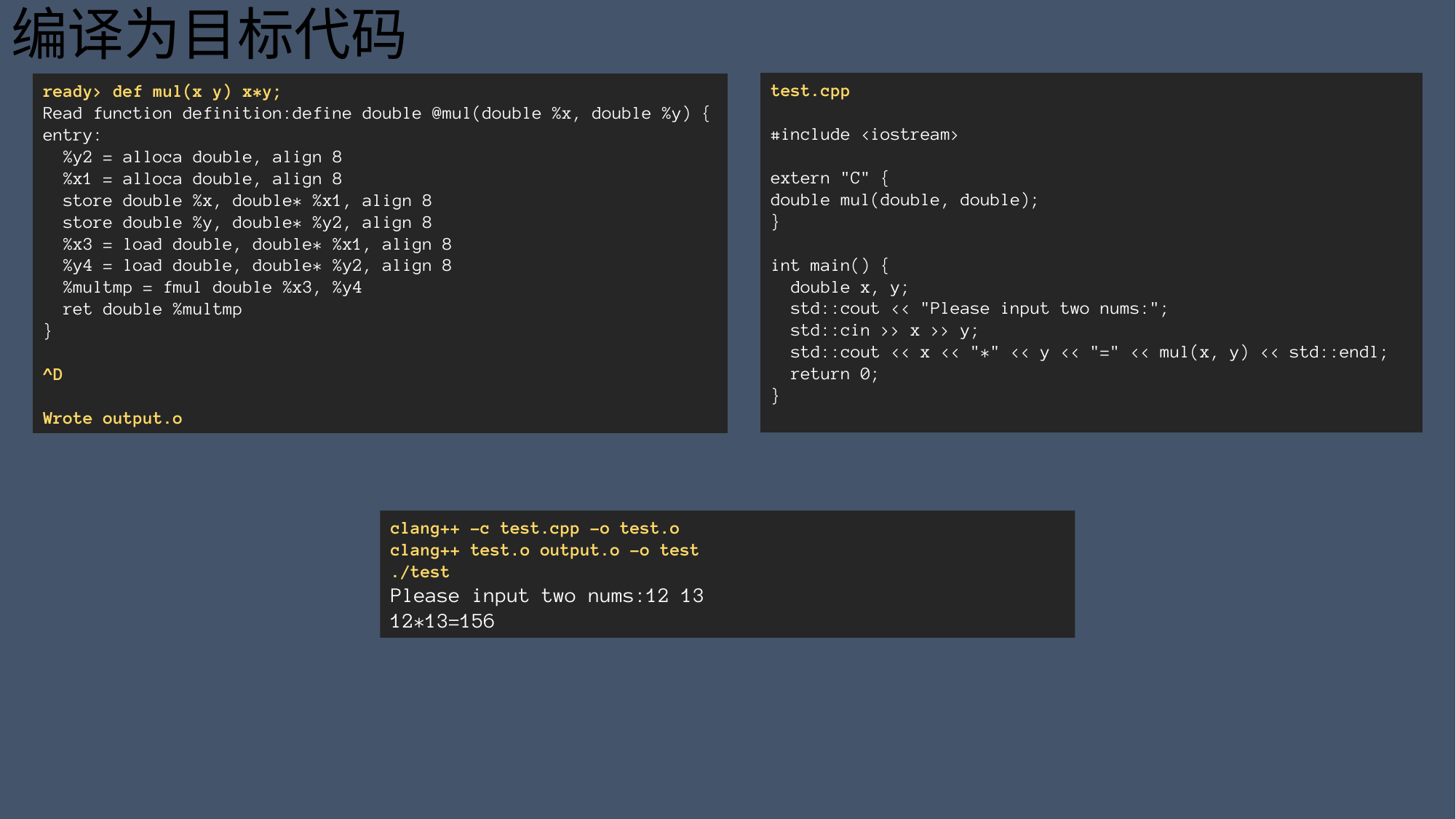

# 编译为目标代码
test.cpp

#include <iostream>

extern "C" {
double mul(double, double);
}

int main() {
  double x, y;
  std::cout << "Please input two nums:";
  std::cin >> x >> y;
  std::cout << x << "*" << y << "=" << mul(x, y) << std::endl;
  return 0;
}

ready> def mul(x y) x*y;
Read function definition:define double @mul(double %x, double %y) {
entry:
  %y2 = alloca double, align 8
  %x1 = alloca double, align 8
  store double %x, double* %x1, align 8
  store double %y, double* %y2, align 8
  %x3 = load double, double* %x1, align 8
  %y4 = load double, double* %y2, align 8
  %multmp = fmul double %x3, %y4
  ret double %multmp
}

^D

Wrote output.o
clang++ -c test.cpp -o test.o
clang++ test.o output.o –o test
./test
Please input two nums:12 13
12*13=156